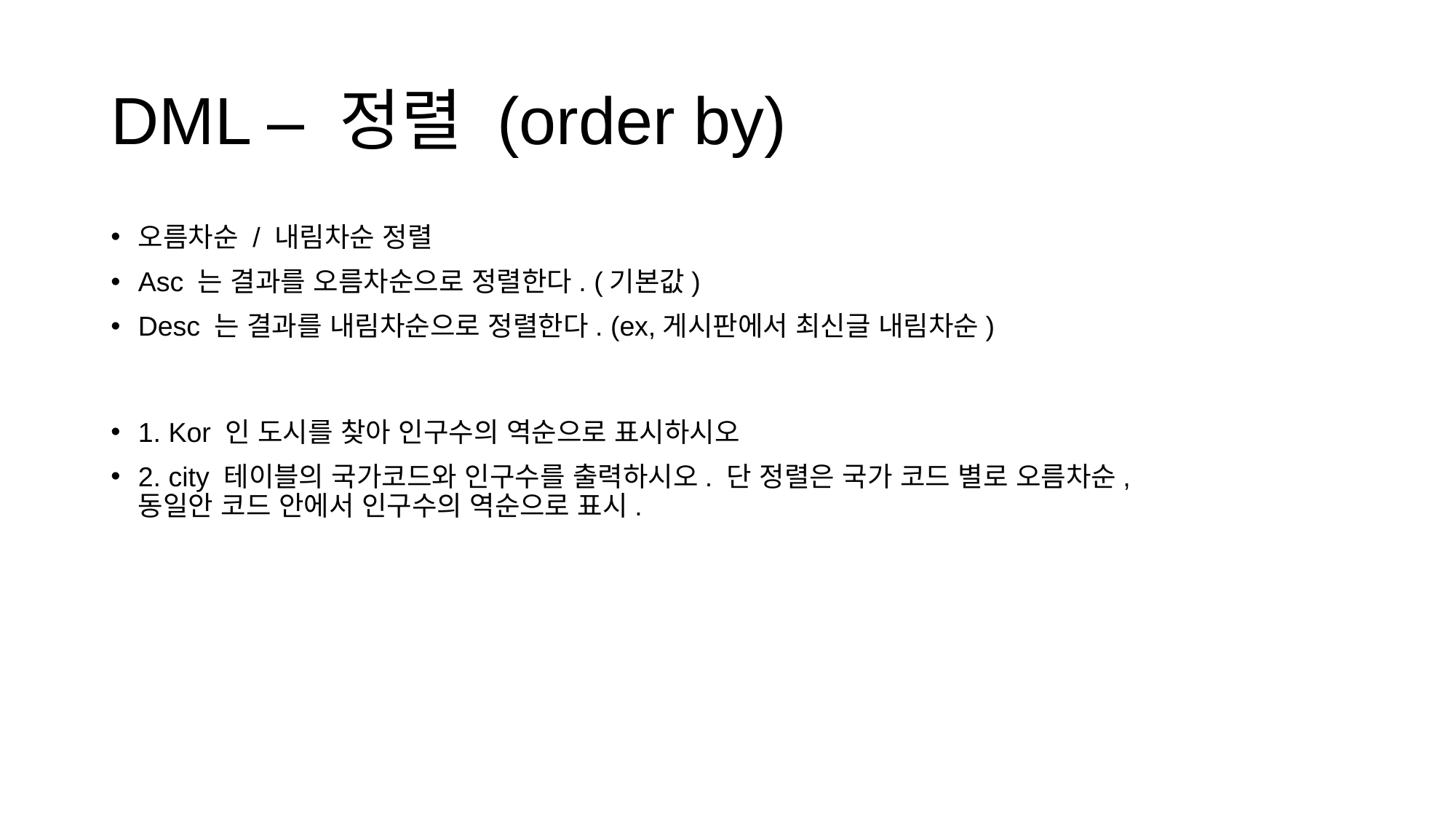

# DML – 정렬 (order by)
오름차순 / 내림차순 정렬
Asc 는 결과를 오름차순으로 정렬한다. (기본값)
Desc 는 결과를 내림차순으로 정렬한다. (ex,게시판에서 최신글 내림차순)

1. Kor 인 도시를 찾아 인구수의 역순으로 표시하시오
2. city 테이블의 국가코드와 인구수를 출력하시오. 단 정렬은 국가 코드 별로 오름차순,
동일안 코드 안에서 인구수의 역순으로 표시.